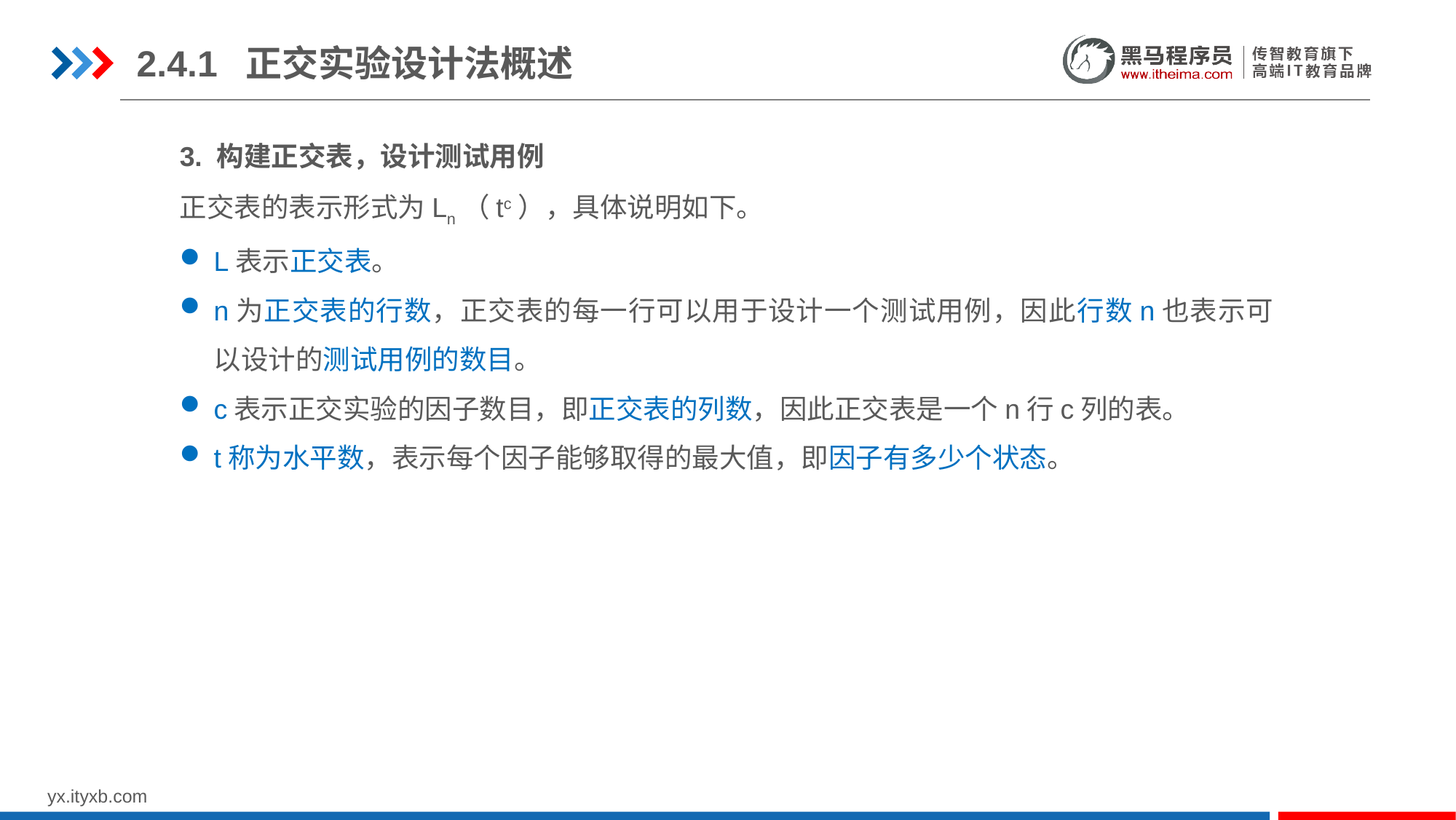

2.4.1	正交实验设计法概述
3. 构建正交表，设计测试用例
正交表的表示形式为Ln（tc），具体说明如下。
L表示正交表。
n为正交表的行数，正交表的每一行可以用于设计一个测试用例，因此行数n也表示可以设计的测试用例的数目。
c表示正交实验的因子数目，即正交表的列数，因此正交表是一个n行c列的表。
t称为水平数，表示每个因子能够取得的最大值，即因子有多少个状态。